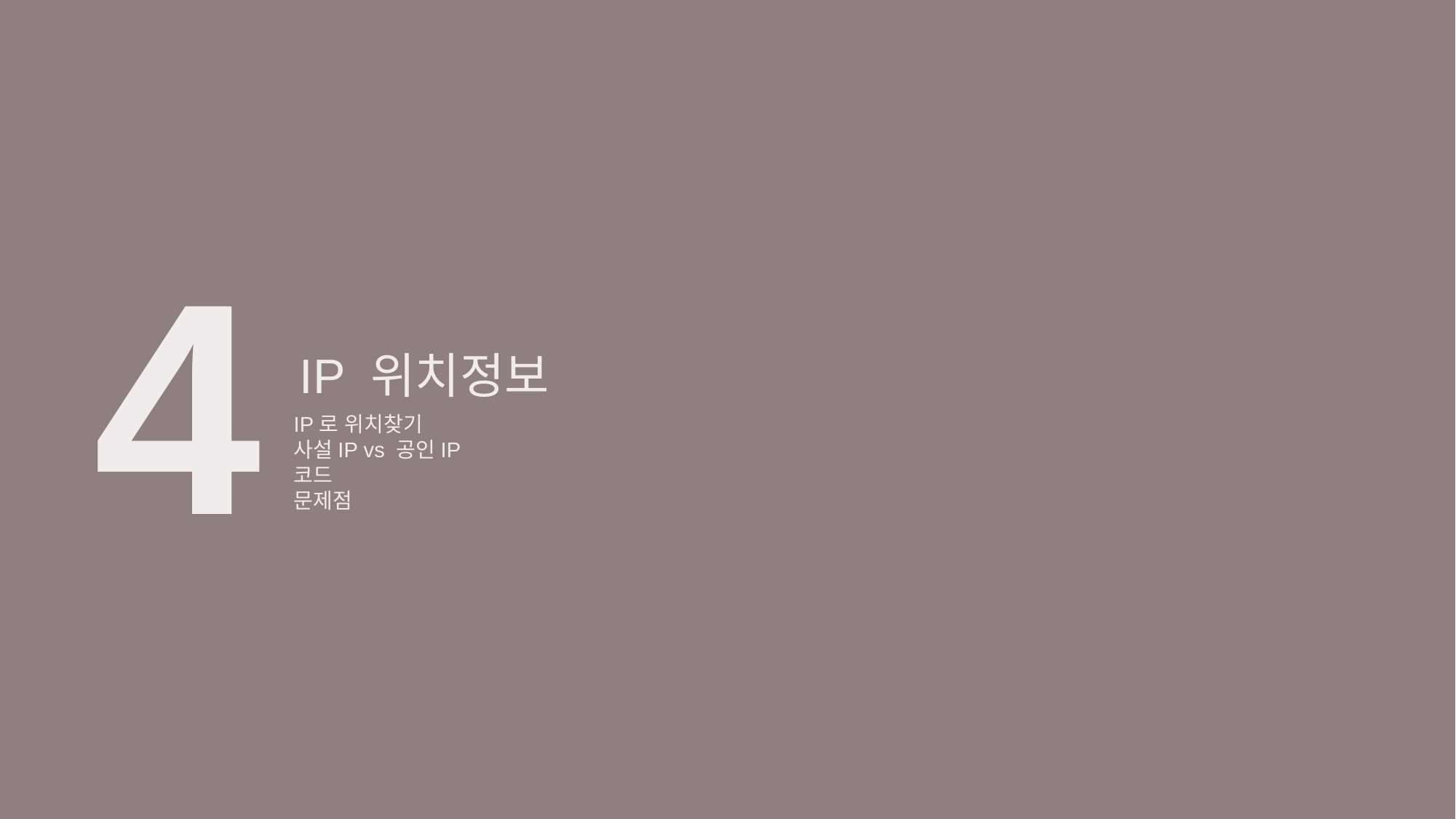

4
IP 위치정보
IP로 위치찾기
사설IP vs 공인IP
코드
문제점